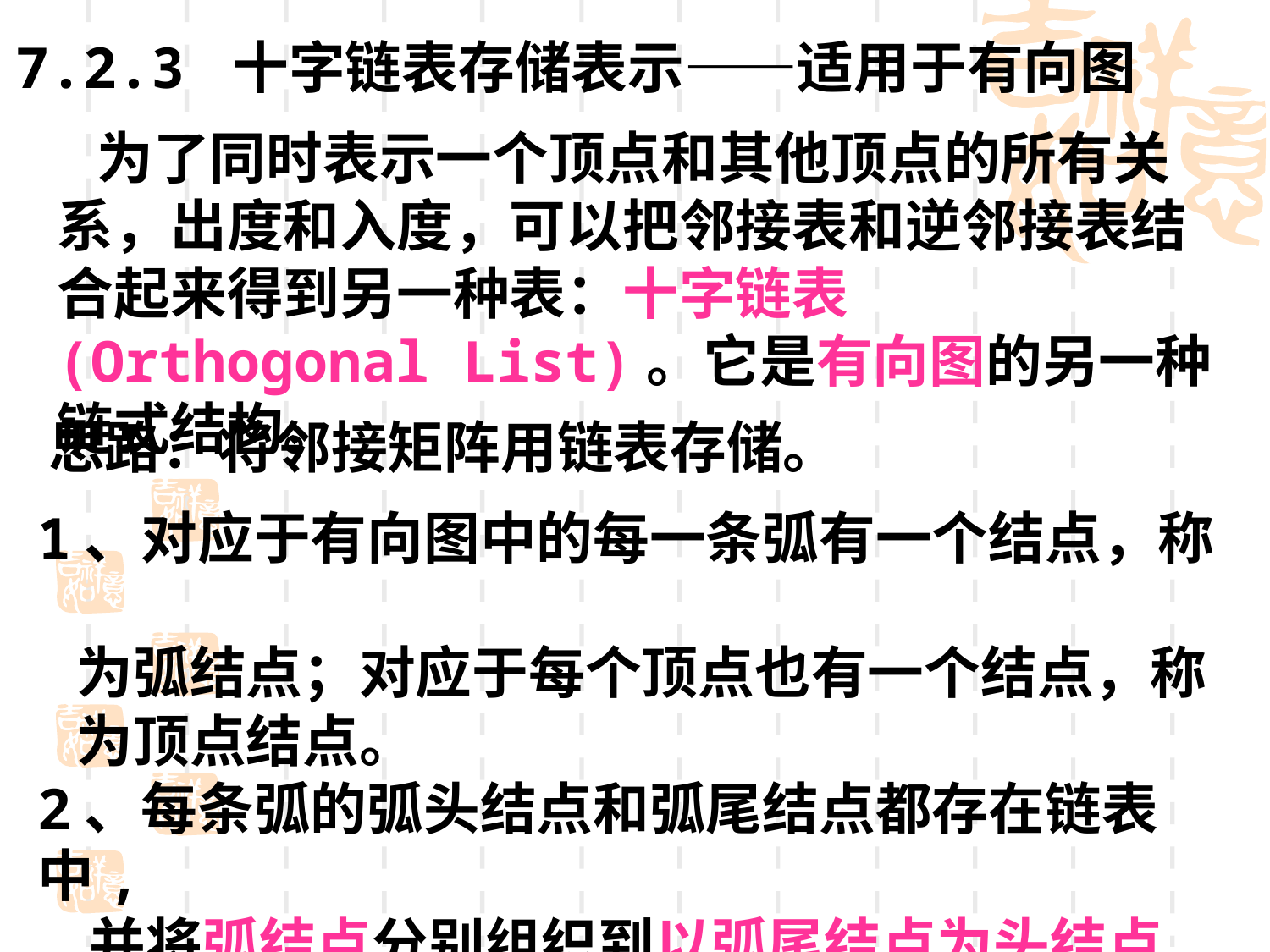

7.2.3 十字链表存储表示——适用于有向图
  为了同时表示一个顶点和其他顶点的所有关系，出度和入度，可以把邻接表和逆邻接表结合起来得到另一种表：十字链表(Orthogonal List)。它是有向图的另一种链式结构。
思路：将邻接矩阵用链表存储。
1、对应于有向图中的每一条弧有一个结点，称
  为弧结点；对应于每个顶点也有一个结点，称
  为顶点结点。
2、每条弧的弧头结点和弧尾结点都存在链表中,
   并将弧结点分别组织到以弧尾结点为头结点
   的链表和以弧头结点为头结点的链表中。